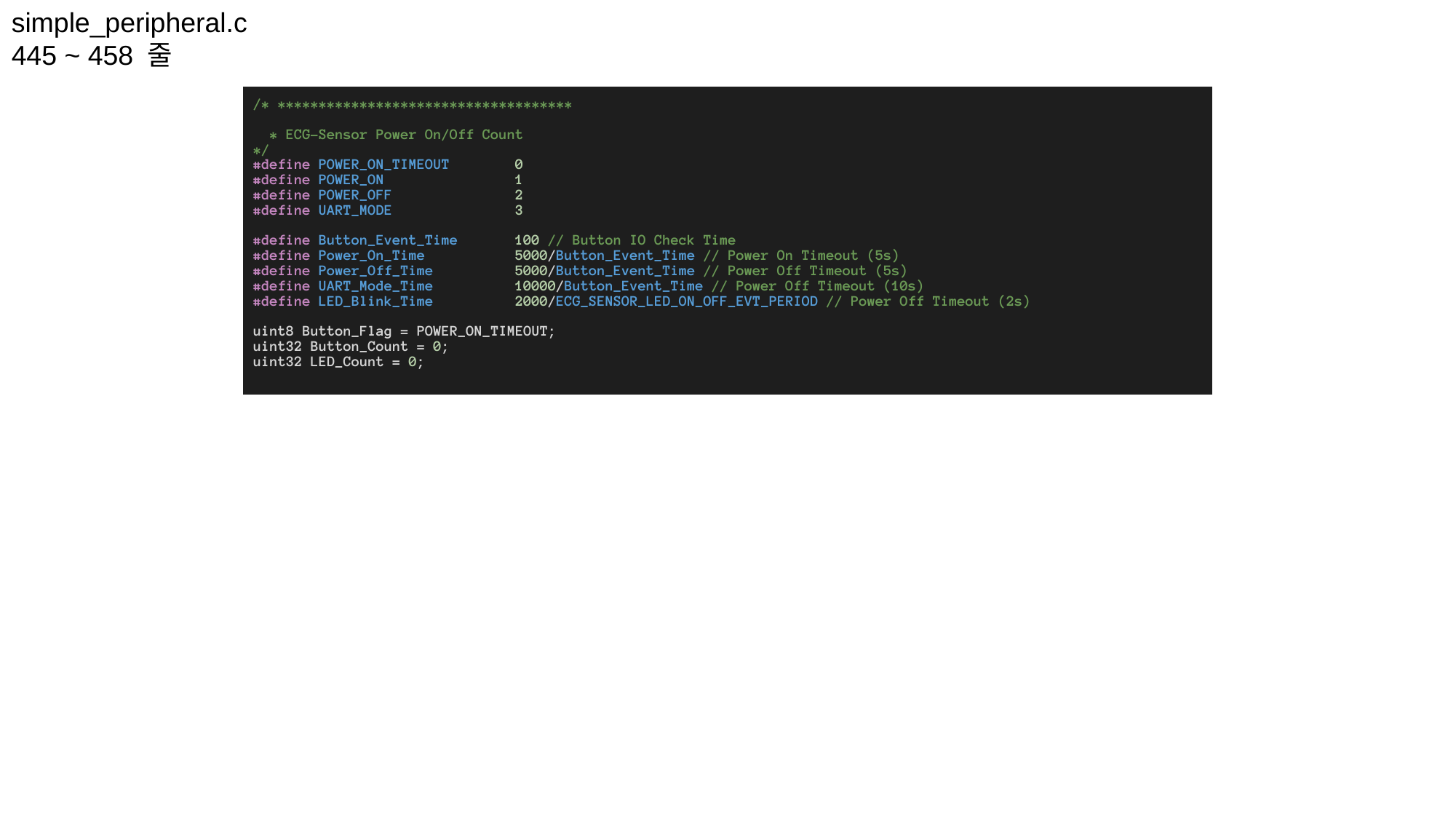

simple_peripheral.c
445 ~ 458 줄
| /\* \*\*\*\*\*\*\*\*\*\*\*\*\*\*\*\*\*\*\*\*\*\*\*\*\*\*\*\*\*\*\*\*\*\*\*\*   \* ECG-Sensor Power On/Off Count \*/   #define POWER\_ON\_TIMEOUT        0        #define POWER\_ON                1 #define POWER\_OFF               2 #define UART\_MODE               3 #define Button\_Event\_Time       100 // Button IO Check Time #define Power\_On\_Time           5000/Button\_Event\_Time // Power On Timeout (5s) #define Power\_Off\_Time          5000/Button\_Event\_Time // Power Off Timeout (5s) #define UART\_Mode\_Time          10000/Button\_Event\_Time // Power Off Timeout (10s) #define LED\_Blink\_Time          2000/ECG\_SENSOR\_LED\_ON\_OFF\_EVT\_PERIOD // Power Off Timeout (2s) uint8 Button\_Flag = POWER\_ON\_TIMEOUT; uint32 Button\_Count = 0; uint32 LED\_Count = 0; |
| --- |